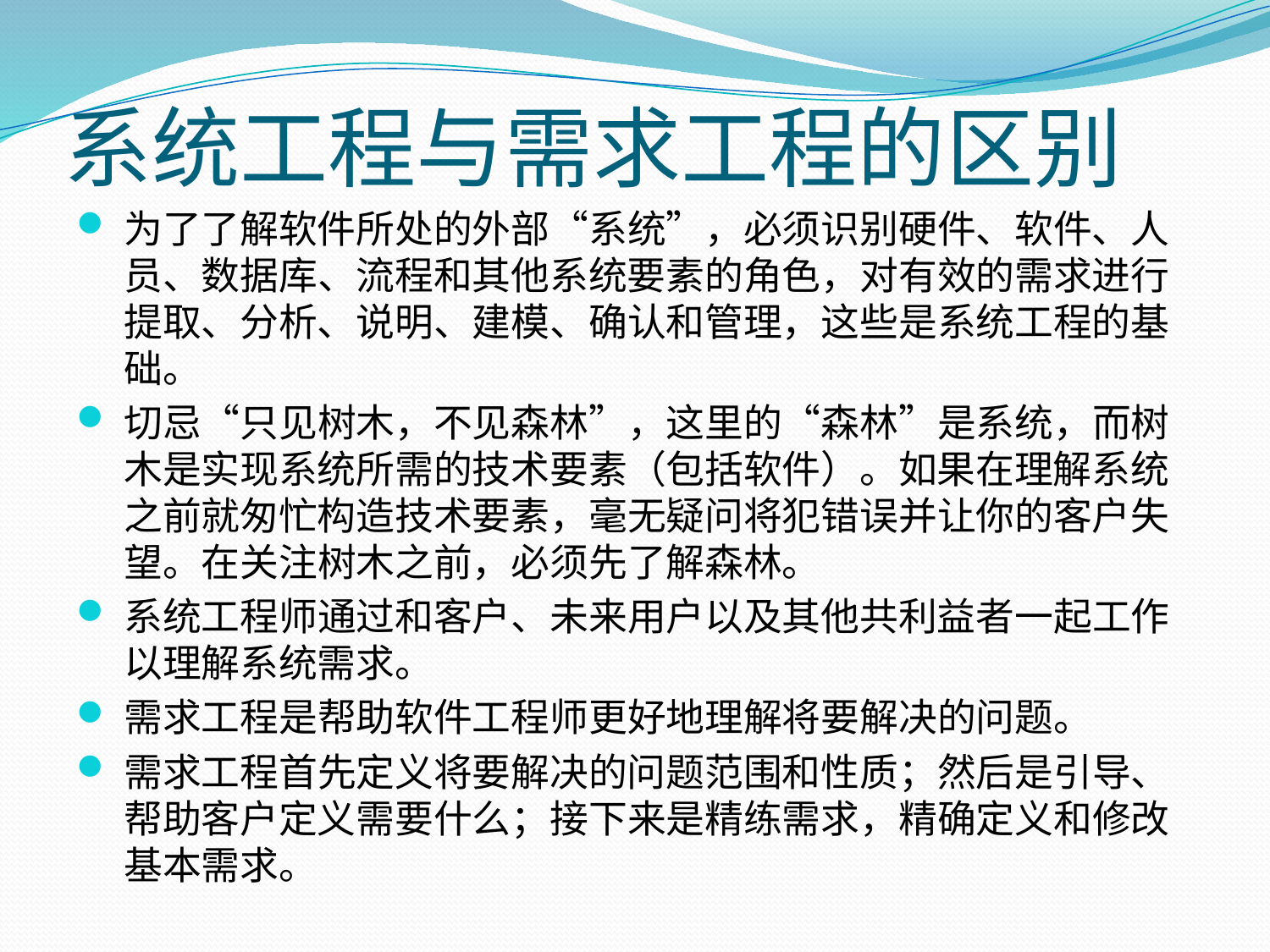

# 系统工程与需求工程的区别
为了了解软件所处的外部“系统”，必须识别硬件、软件、人员、数据库、流程和其他系统要素的角色，对有效的需求进行提取、分析、说明、建模、确认和管理，这些是系统工程的基础。
切忌“只见树木，不见森林”，这里的“森林”是系统，而树木是实现系统所需的技术要素（包括软件）。如果在理解系统之前就匆忙构造技术要素，毫无疑问将犯错误并让你的客户失望。在关注树木之前，必须先了解森林。
系统工程师通过和客户、未来用户以及其他共利益者一起工作以理解系统需求。
需求工程是帮助软件工程师更好地理解将要解决的问题。
需求工程首先定义将要解决的问题范围和性质；然后是引导、帮助客户定义需要什么；接下来是精练需求，精确定义和修改基本需求。